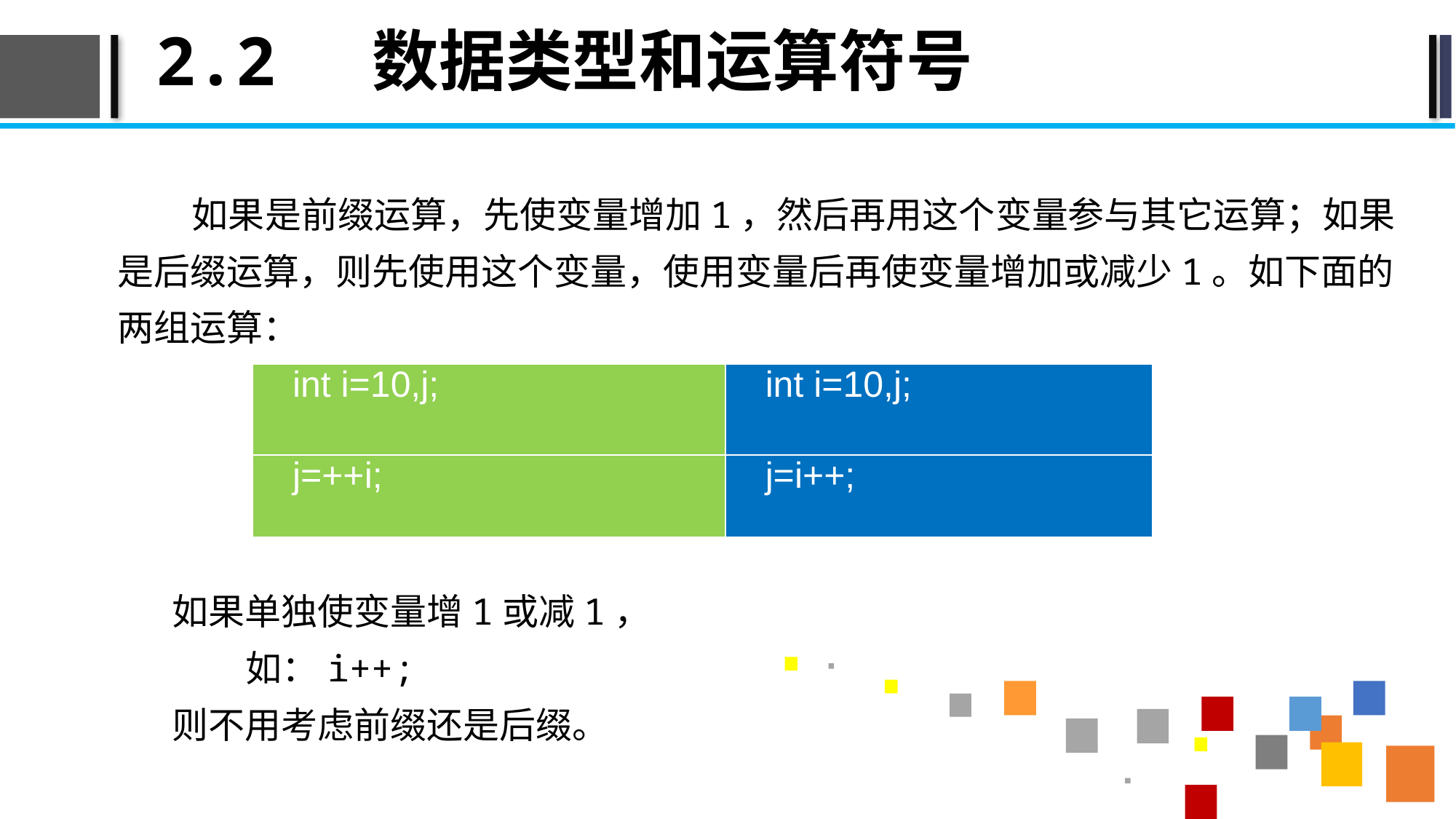

# 2.2  数据类型和运算符号

如果是前缀运算，先使变量增加1，然后再用这个变量参与其它运算；如果是后缀运算，则先使用这个变量，使用变量后再使变量增加或减少1。如下面的两组运算：

如果单独使变量增1或减1，
如：i++;
则不用考虑前缀还是后缀。

| int i=10,j; | int i=10,j; |
| --- | --- |
| j=++i; | j=i++; |